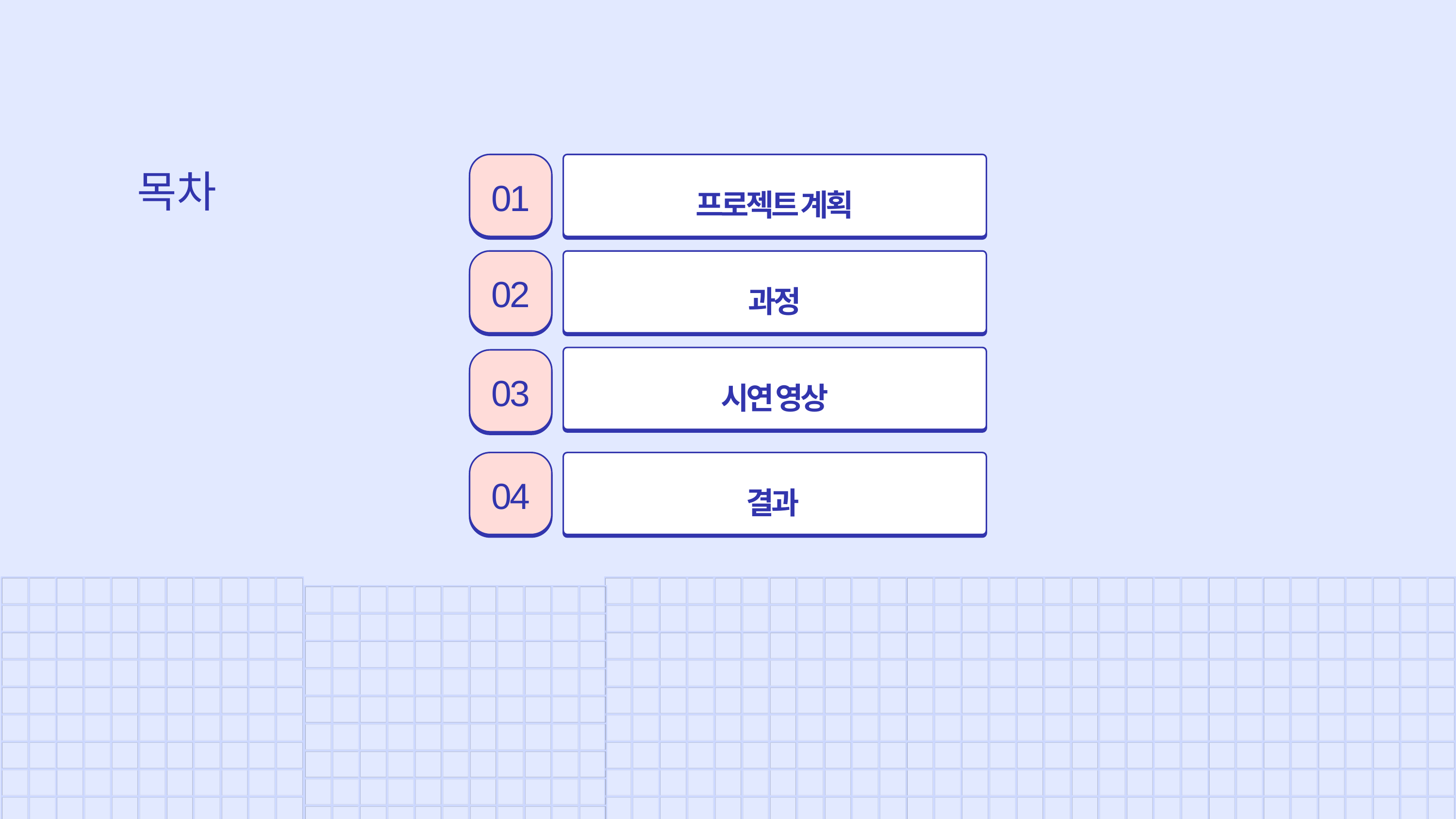

목차

01

프로젝트 계획

01

인공지능 소개

02

과정

01

인공지능 소개

시연 영상

03

인공지능 소개

01

04

결과

01

인공지능 소개